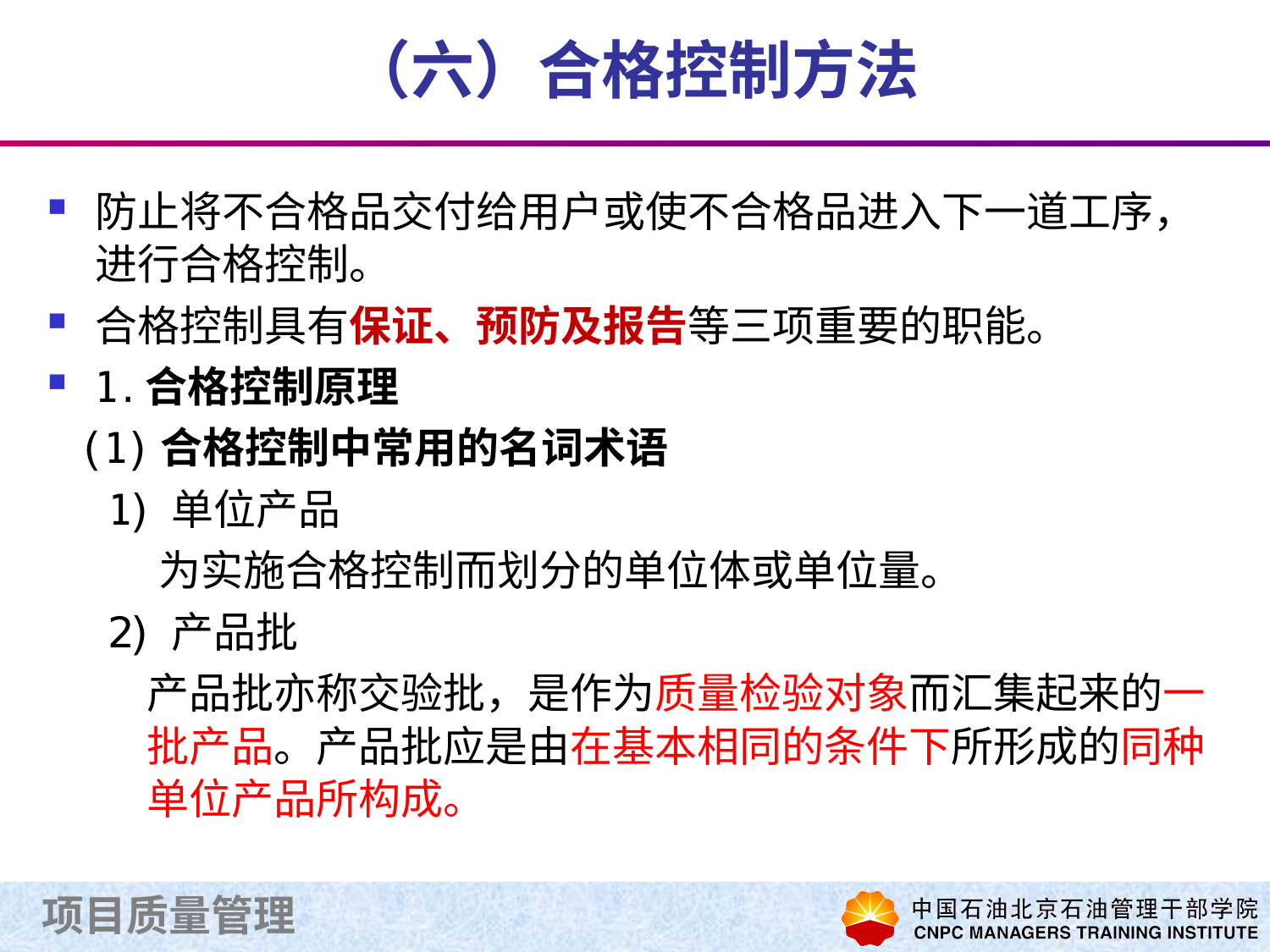

# （六）合格控制方法
防止将不合格品交付给用户或使不合格品进入下一道工序，进行合格控制。
合格控制具有保证、预防及报告等三项重要的职能。
1.合格控制原理
   (1)合格控制中常用的名词术语
1) 单位产品
为实施合格控制而划分的单位体或单位量。
2) 产品批
产品批亦称交验批，是作为质量检验对象而汇集起来的一批产品。产品批应是由在基本相同的条件下所形成的同种单位产品所构成。